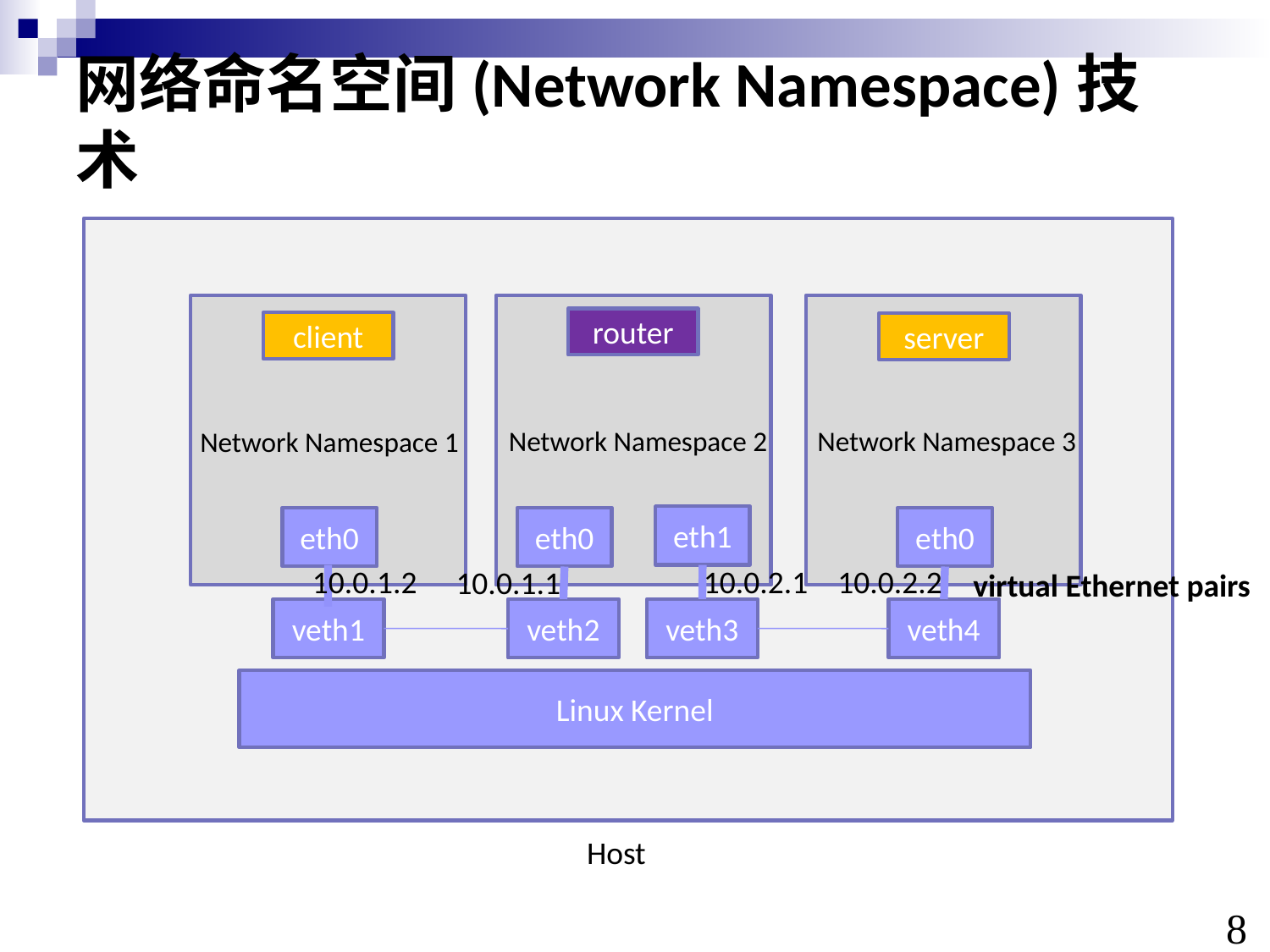

# 网络命名空间(Network Namespace)技术

router
client
server
Network Namespace 3
Network Namespace 2
Network Namespace 1
eth1
eth0
eth0
eth0
10.0.1.2
10.0.2.1
10.0.2.2
10.0.1.1
virtual Ethernet pairs

veth1
veth2
veth3
veth4

Linux Kernel
Host
8